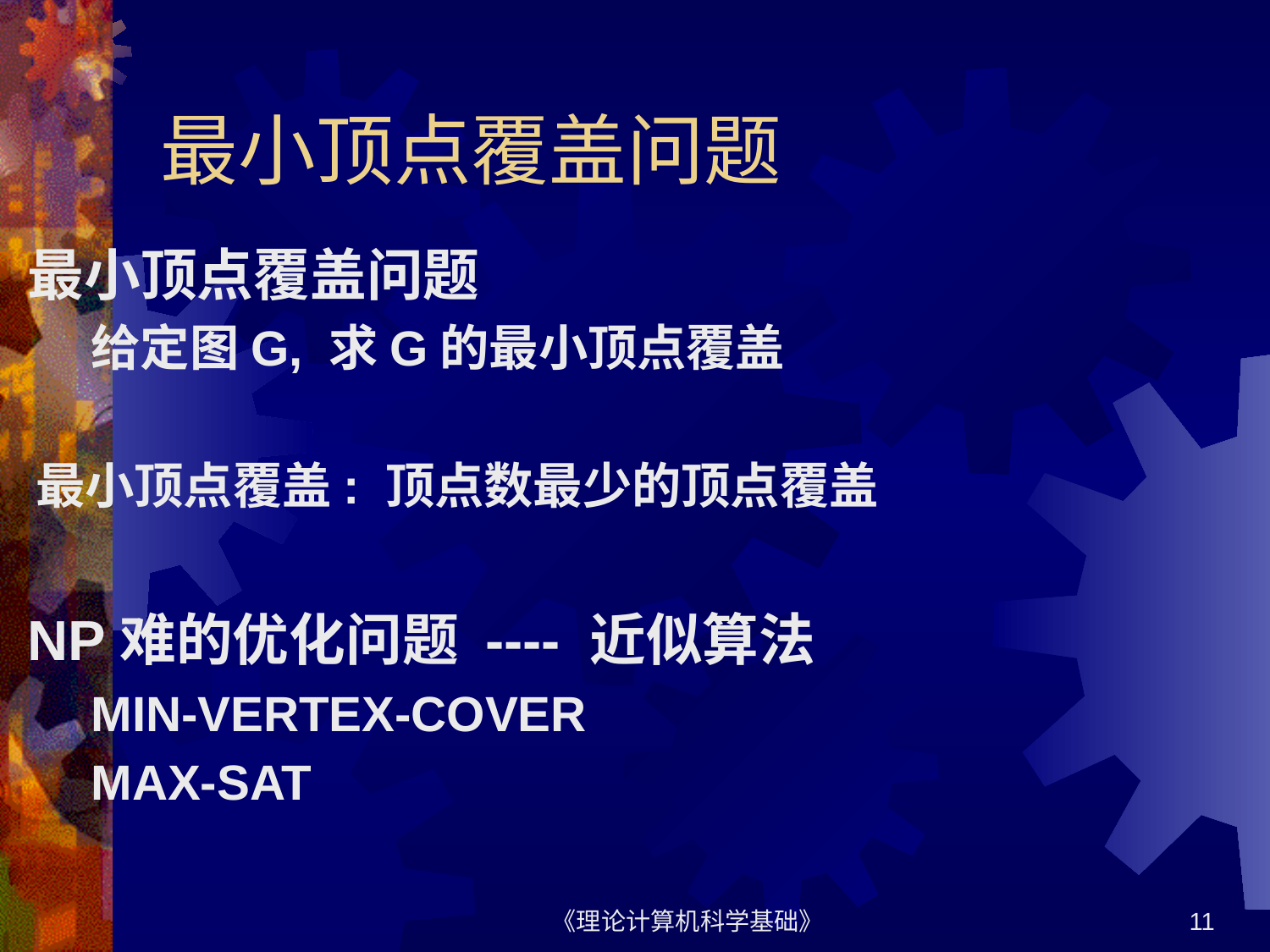

# 最小顶点覆盖问题
最小顶点覆盖问题
给定图G, 求G的最小顶点覆盖

最小顶点覆盖: 顶点数最少的顶点覆盖

NP难的优化问题 ---- 近似算法
MIN-VERTEX-COVER
MAX-SAT
《理论计算机科学基础》
11